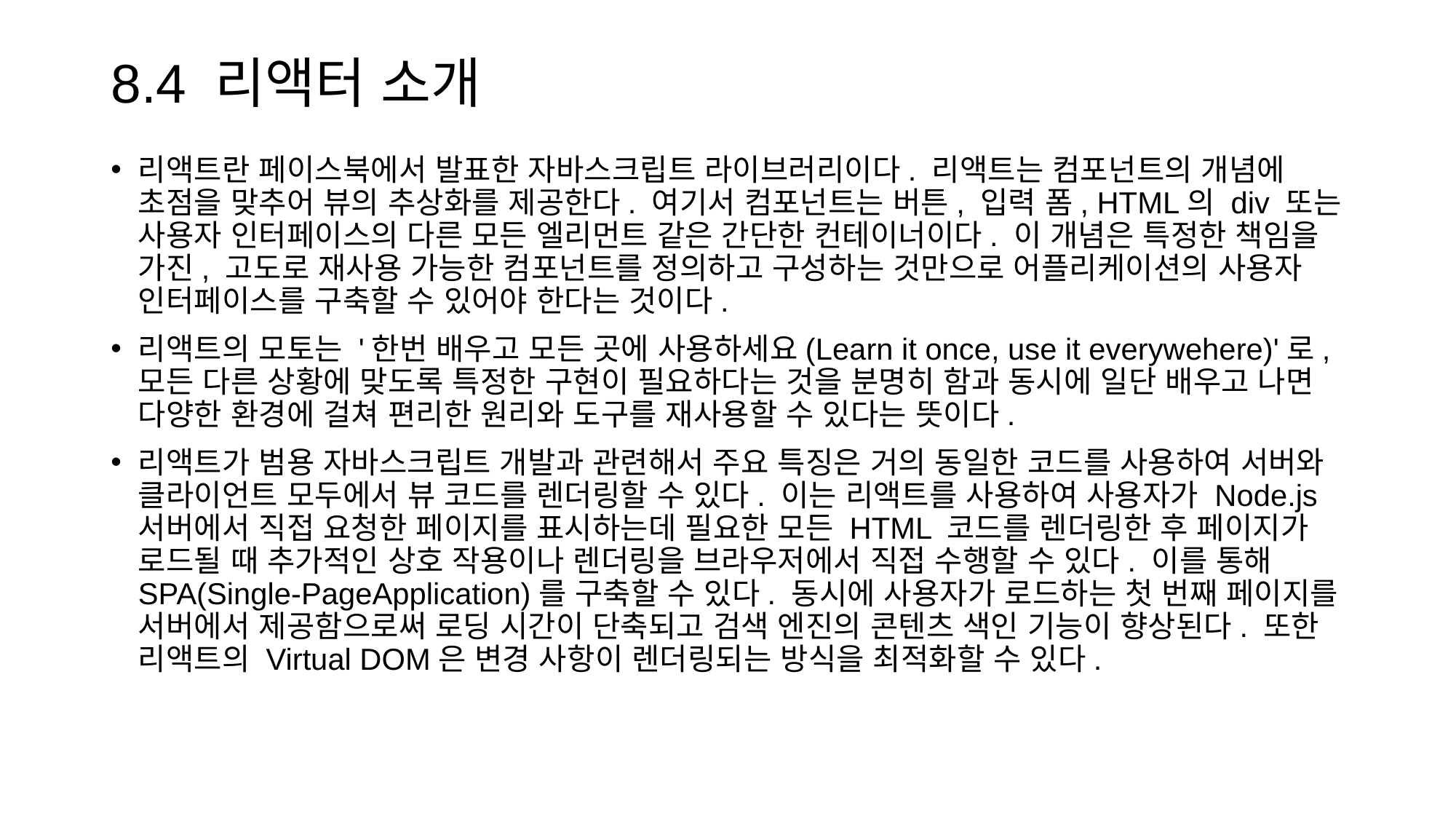

# 8.4 리액터 소개
리액트란 페이스북에서 발표한 자바스크립트 라이브러리이다. 리액트는 컴포넌트의 개념에 초점을 맞추어 뷰의 추상화를 제공한다. 여기서 컴포넌트는 버튼, 입력 폼, HTML의 div 또는 사용자 인터페이스의 다른 모든 엘리먼트 같은 간단한 컨테이너이다. 이 개념은 특정한 책임을 가진, 고도로 재사용 가능한 컴포넌트를 정의하고 구성하는 것만으로 어플리케이션의 사용자 인터페이스를 구축할 수 있어야 한다는 것이다.
리액트의 모토는 '한번 배우고 모든 곳에 사용하세요(Learn it once, use it everywehere)'로, 모든 다른 상황에 맞도록 특정한 구현이 필요하다는 것을 분명히 함과 동시에 일단 배우고 나면 다양한 환경에 걸쳐 편리한 원리와 도구를 재사용할 수 있다는 뜻이다.
리액트가 범용 자바스크립트 개발과 관련해서 주요 특징은 거의 동일한 코드를 사용하여 서버와 클라이언트 모두에서 뷰 코드를 렌더링할 수 있다. 이는 리액트를 사용하여 사용자가 Node.js 서버에서 직접 요청한 페이지를 표시하는데 필요한 모든 HTML 코드를 렌더링한 후 페이지가 로드될 때 추가적인 상호 작용이나 렌더링을 브라우저에서 직접 수행할 수 있다. 이를 통해 SPA(Single-PageApplication)를 구축할 수 있다. 동시에 사용자가 로드하는 첫 번째 페이지를 서버에서 제공함으로써 로딩 시간이 단축되고 검색 엔진의 콘텐츠 색인 기능이 향상된다. 또한 리액트의 Virtual DOM은 변경 사항이 렌더링되는 방식을 최적화할 수 있다.